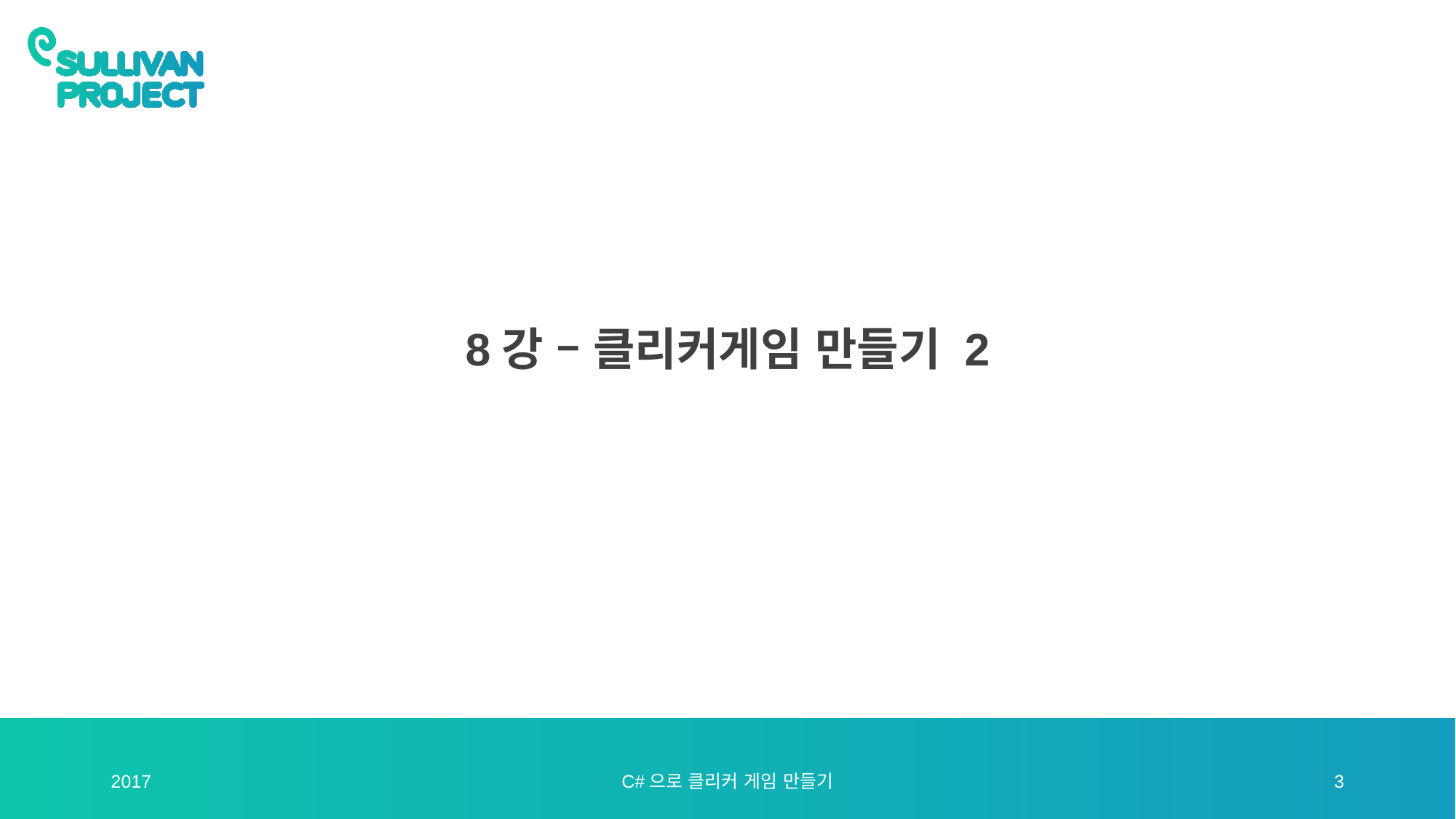

# 8강 – 클리커게임 만들기 2

2017
C#으로 클리커 게임 만들기
3